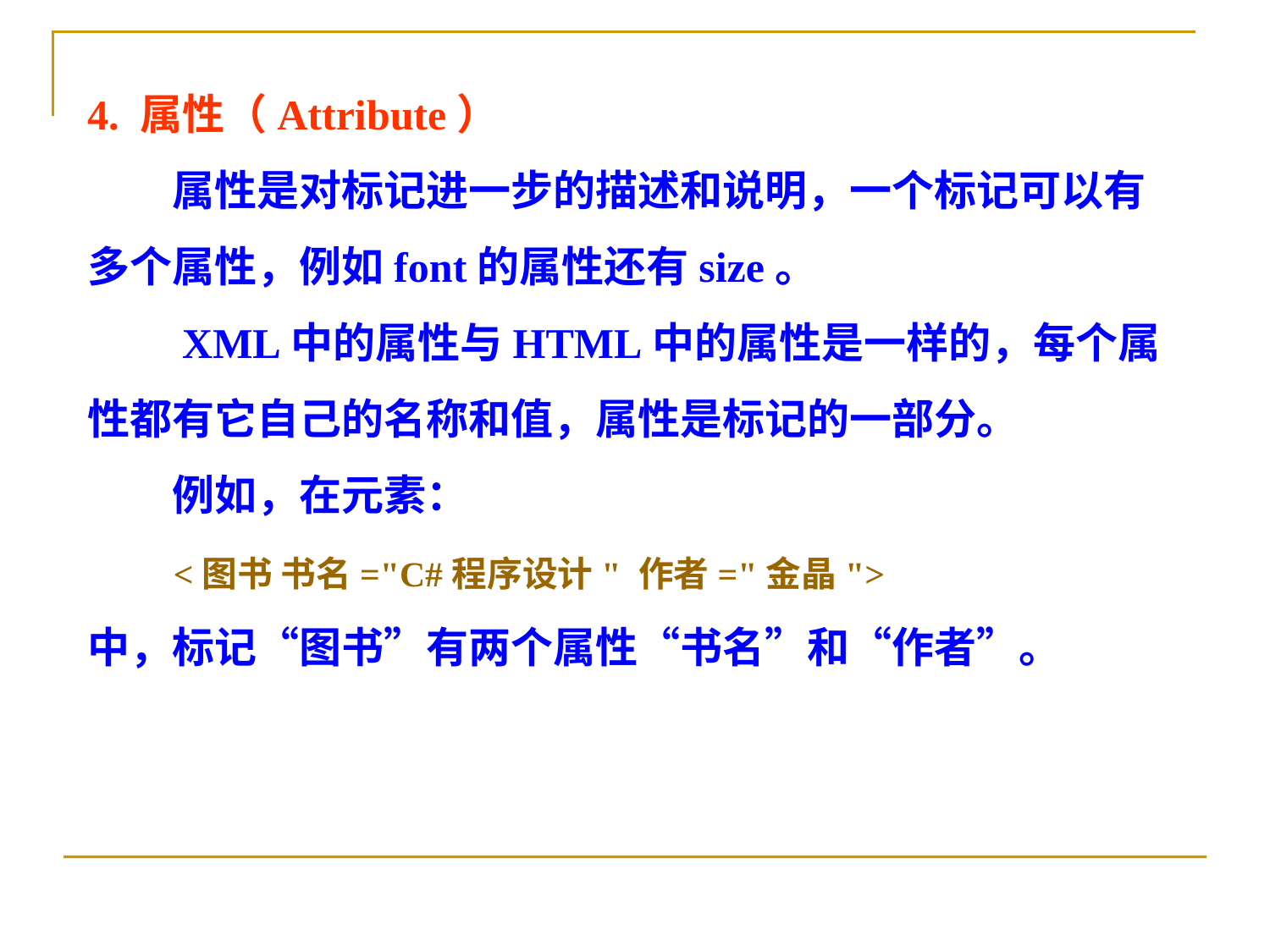

4. 属性（Attribute）
　　属性是对标记进一步的描述和说明，一个标记可以有多个属性，例如font的属性还有size。
　　XML中的属性与HTML中的属性是一样的，每个属性都有它自己的名称和值，属性是标记的一部分。
　　例如，在元素：
　　<图书 书名="C#程序设计" 作者="金晶">
中，标记“图书”有两个属性“书名”和“作者”。